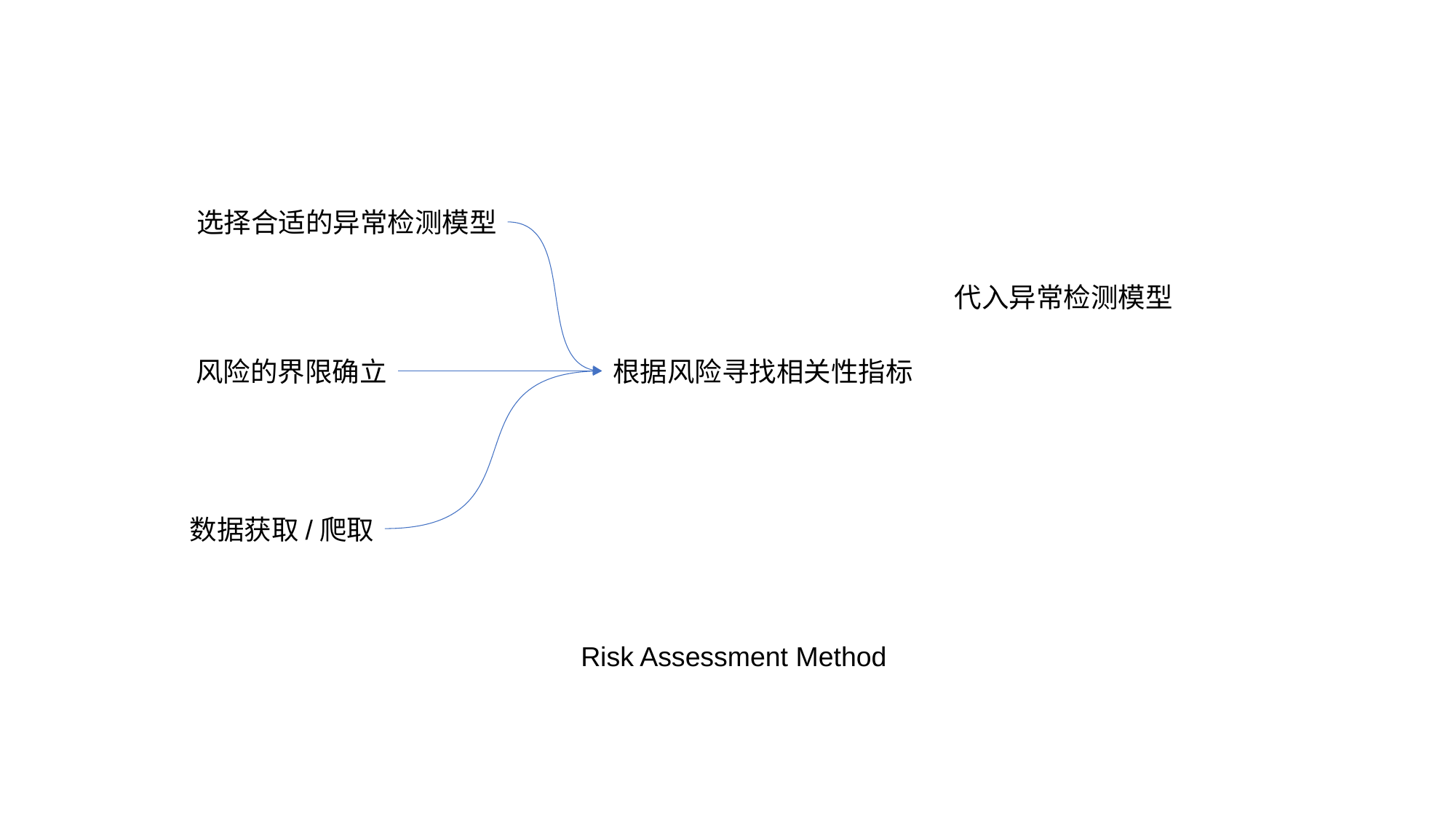

选择合适的异常检测模型
代入异常检测模型
风险的界限确立
根据风险寻找相关性指标
数据获取/爬取
Risk Assessment Method